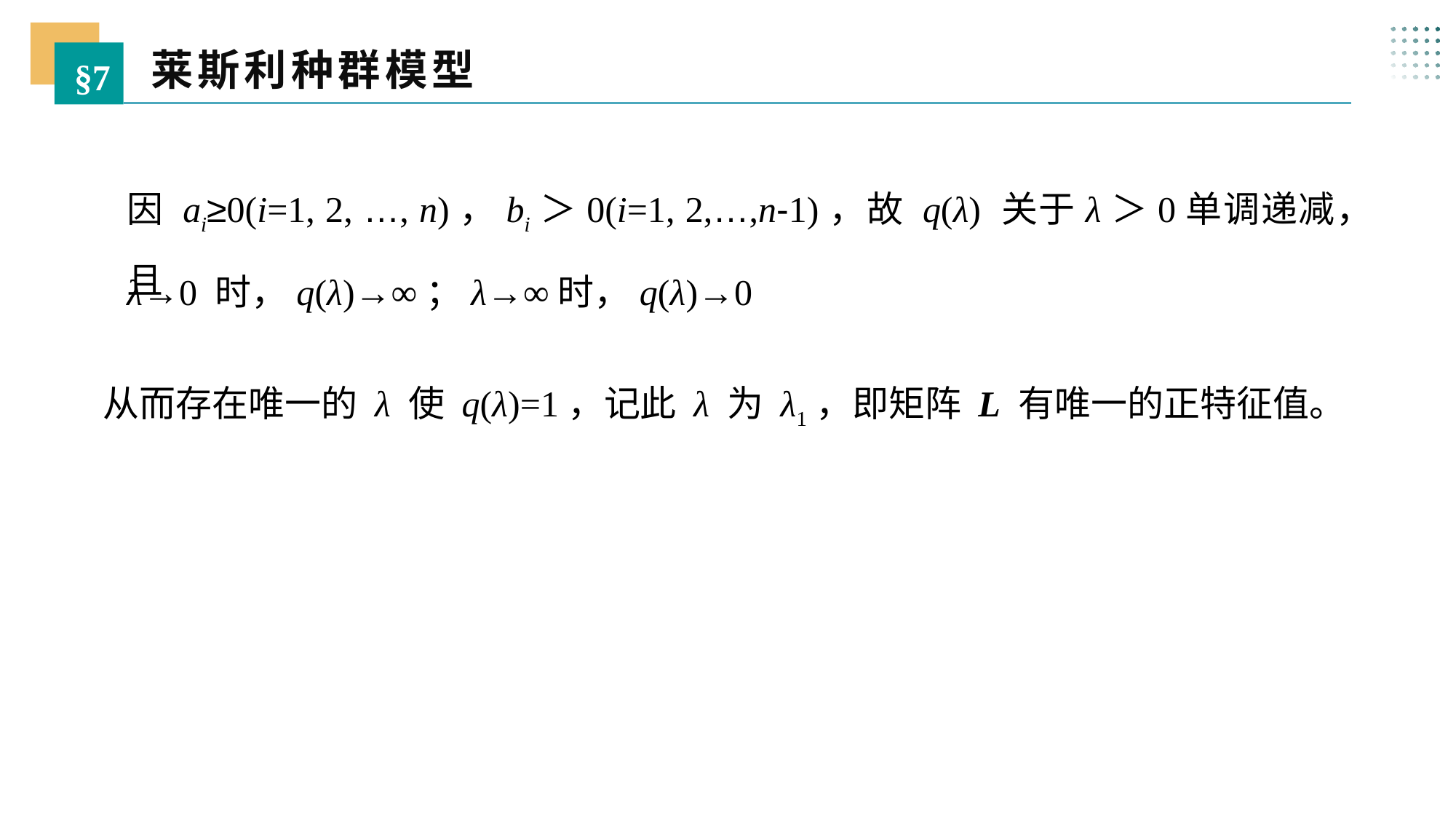

莱斯利种群模型
§7
因 ai≥0(i=1, 2, …, n)，bi＞0(i=1, 2,…,n-1)，故 q(λ) 关于λ＞0单调递减，且
λ→0 时，q(λ)→∞；λ→∞时，q(λ)→0
从而存在唯一的 λ 使 q(λ)=1，记此 λ 为 λ1，即矩阵 L 有唯一的正特征值。